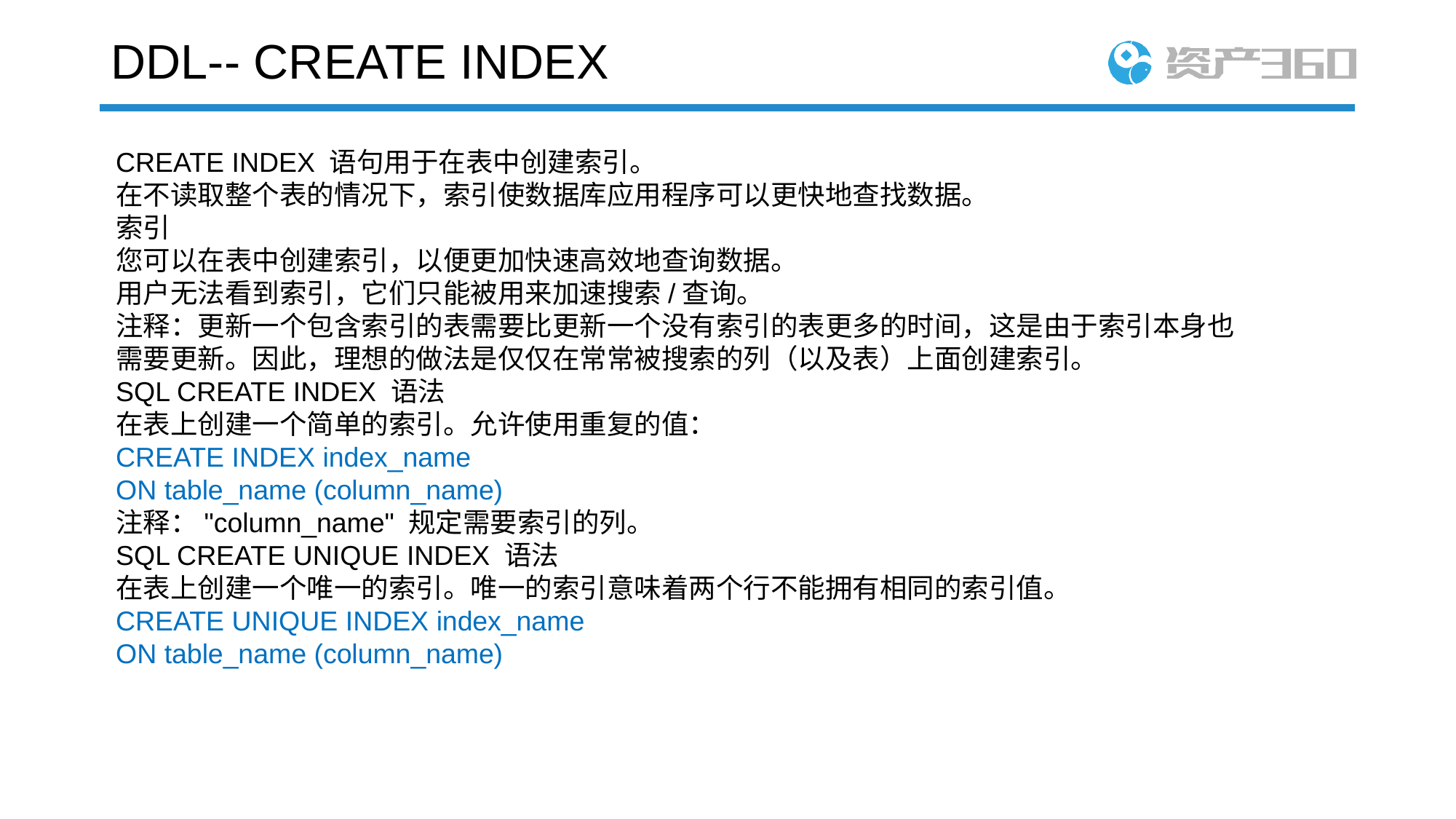

# DDL-- CREATE INDEX
CREATE INDEX 语句用于在表中创建索引。
在不读取整个表的情况下，索引使数据库应用程序可以更快地查找数据。
索引
您可以在表中创建索引，以便更加快速高效地查询数据。
用户无法看到索引，它们只能被用来加速搜索/查询。
注释：更新一个包含索引的表需要比更新一个没有索引的表更多的时间，这是由于索引本身也需要更新。因此，理想的做法是仅仅在常常被搜索的列（以及表）上面创建索引。
SQL CREATE INDEX 语法
在表上创建一个简单的索引。允许使用重复的值：
CREATE INDEX index_name
ON table_name (column_name)
注释："column_name" 规定需要索引的列。
SQL CREATE UNIQUE INDEX 语法
在表上创建一个唯一的索引。唯一的索引意味着两个行不能拥有相同的索引值。
CREATE UNIQUE INDEX index_name
ON table_name (column_name)
26